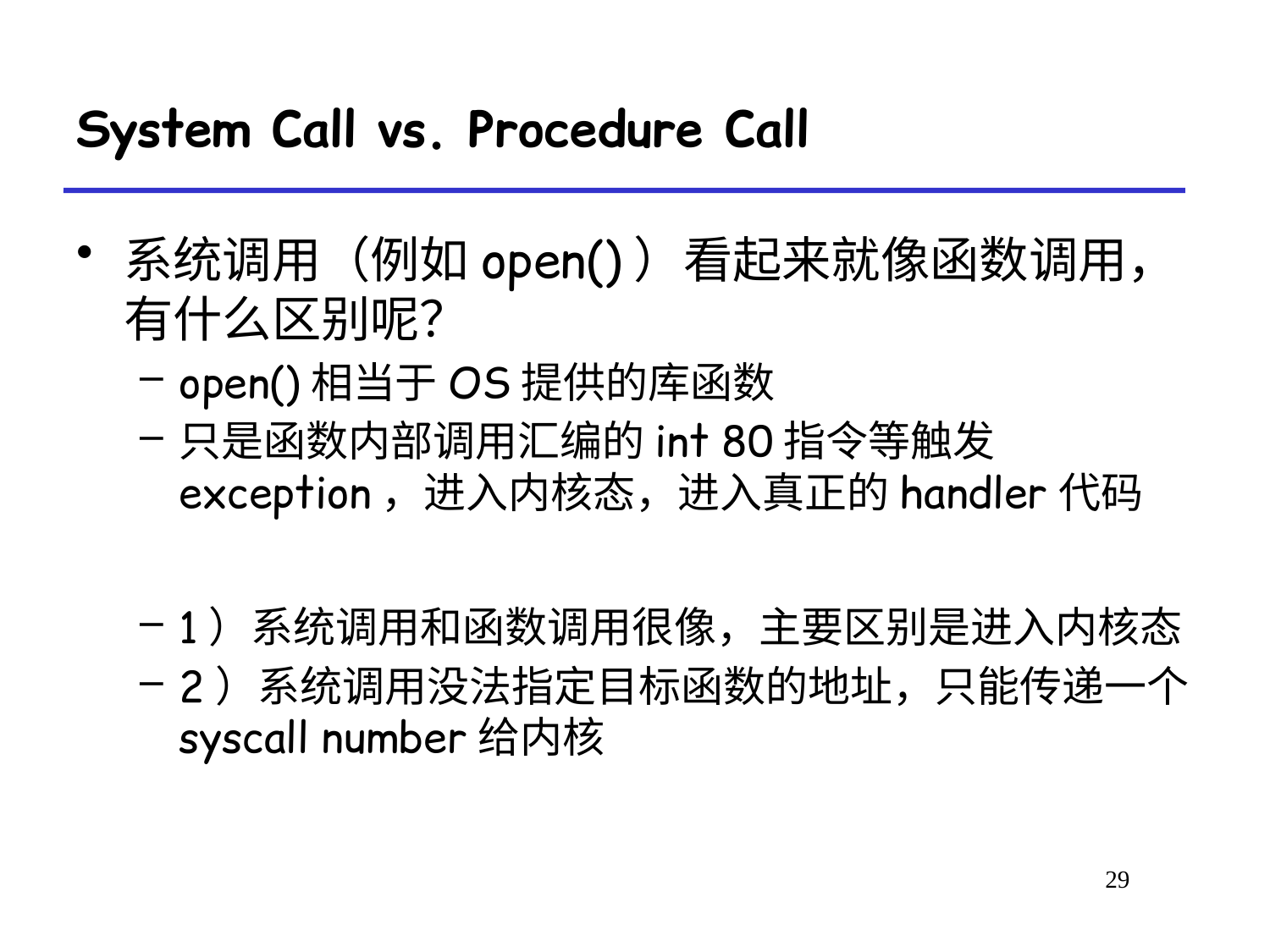

# System Call vs. Procedure Call
系统调用（例如open()）看起来就像函数调用，有什么区别呢？
open()相当于OS提供的库函数
只是函数内部调用汇编的int 80指令等触发exception，进入内核态，进入真正的handler代码

1）系统调用和函数调用很像，主要区别是进入内核态
2）系统调用没法指定目标函数的地址，只能传递一个syscall number给内核
29